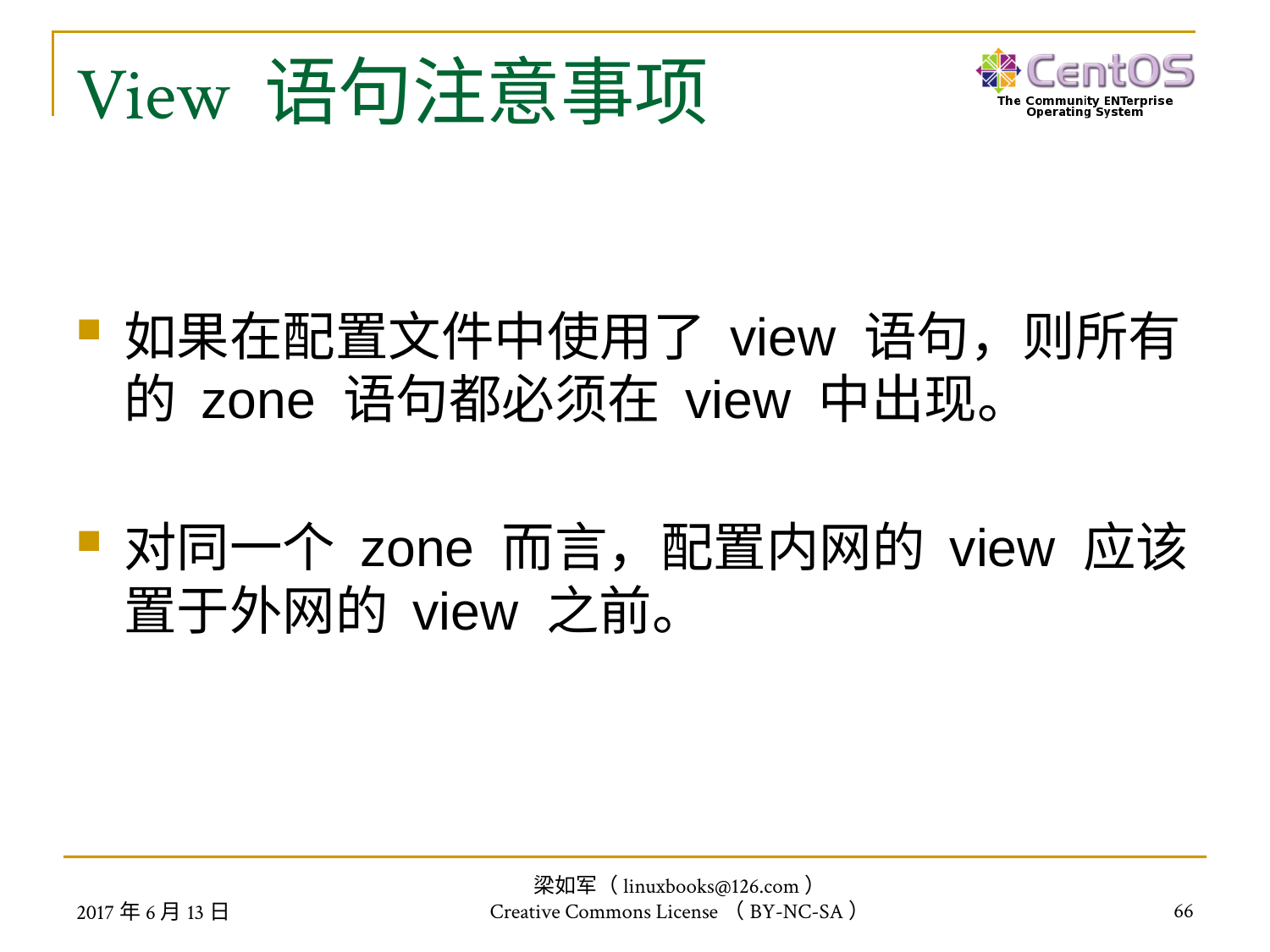

# View 语句注意事项

如果在配置文件中使用了 view 语句，则所有的 zone 语句都必须在 view 中出现。

对同一个 zone 而言，配置内网的 view 应该置于外网的 view 之前。
梁如军（linuxbooks@126.com）
Creative Commons License（BY-NC-SA）
2017年6月13日
66